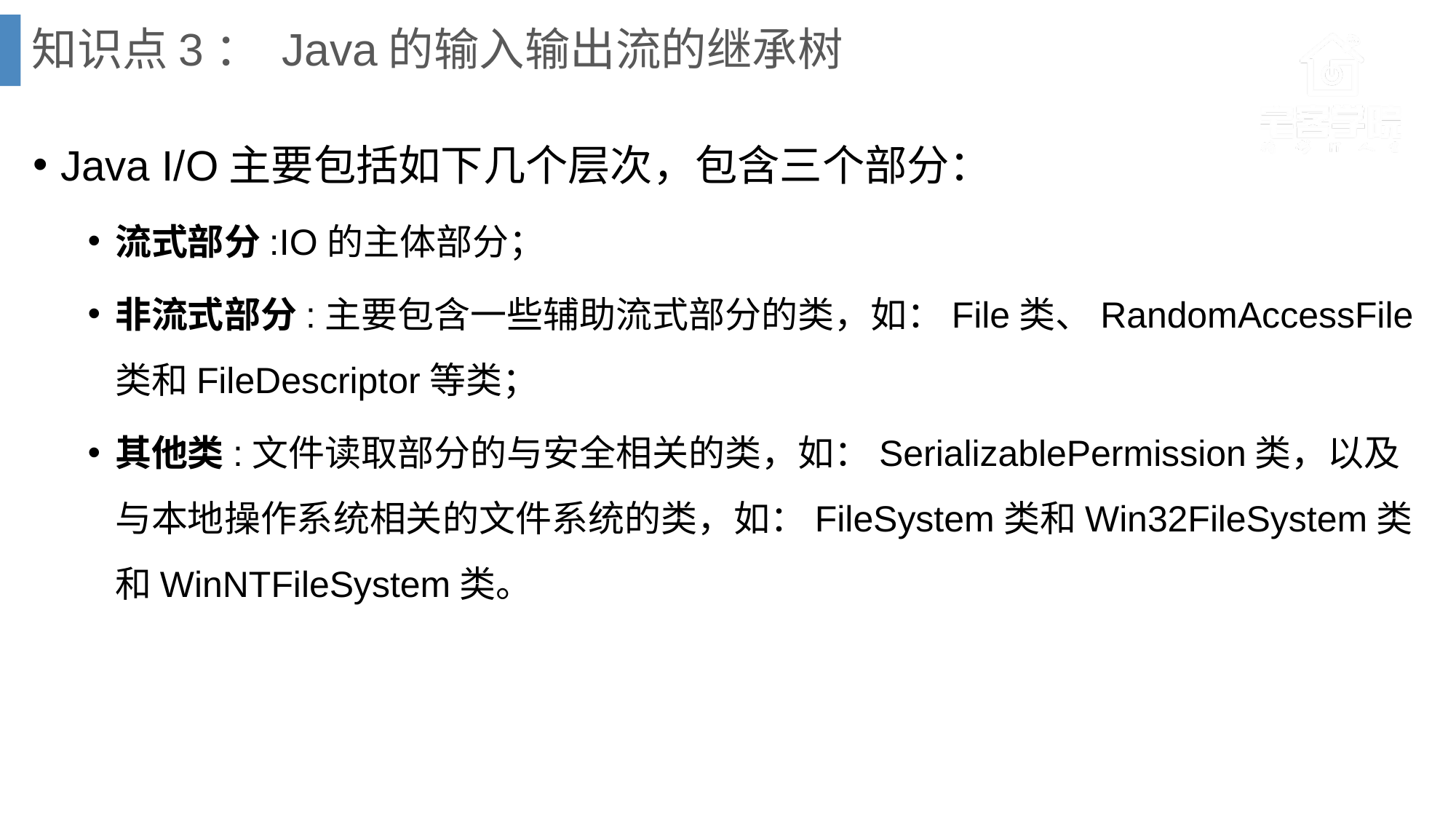

# 知识点3： Java的输入输出流的继承树
Java I/O主要包括如下几个层次，包含三个部分：
流式部分:IO的主体部分；
非流式部分:主要包含一些辅助流式部分的类，如：File类、RandomAccessFile类和FileDescriptor等类；
其他类:文件读取部分的与安全相关的类，如：SerializablePermission类，以及与本地操作系统相关的文件系统的类，如：FileSystem类和Win32FileSystem类和WinNTFileSystem类。